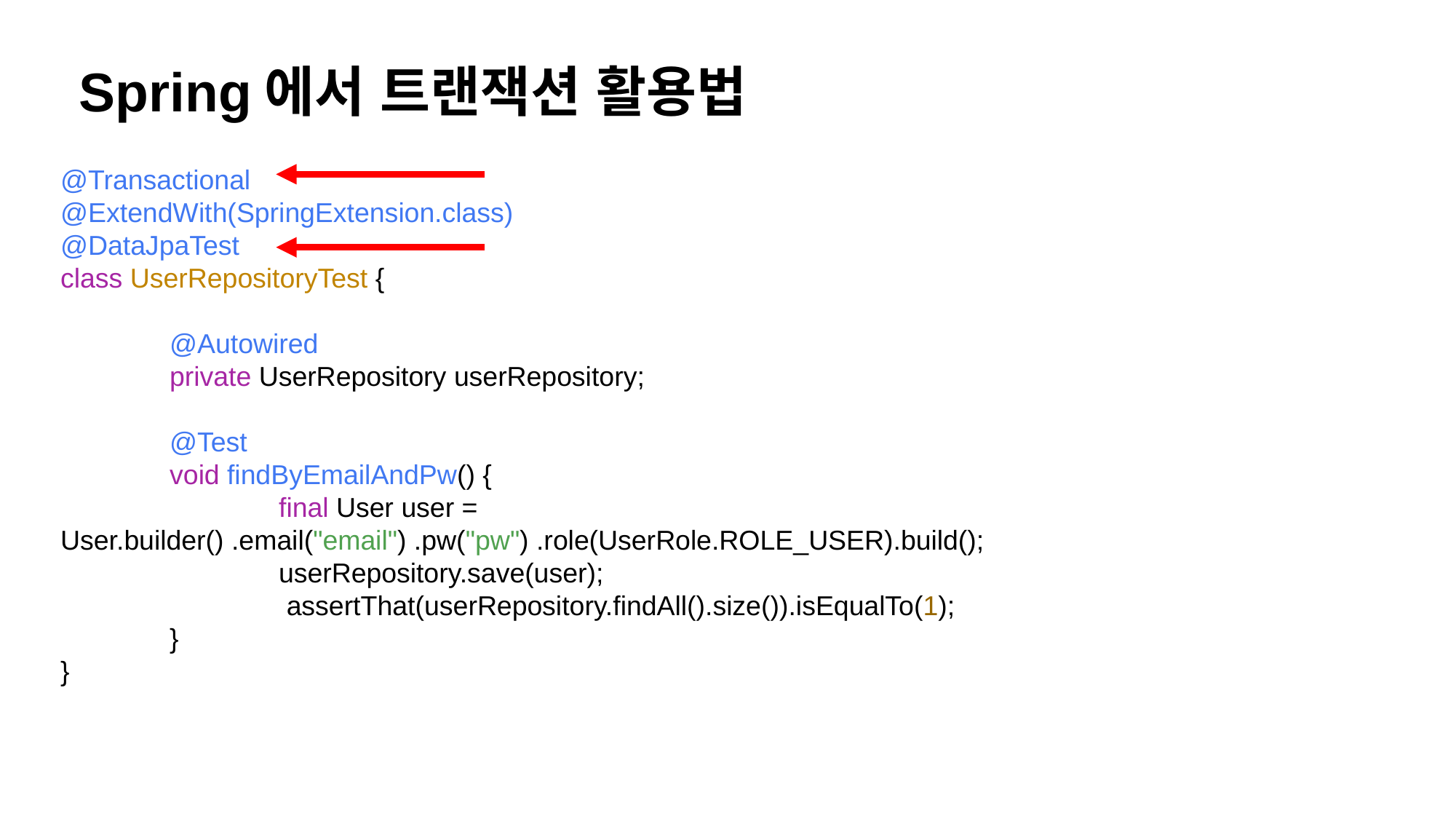

Spring에서 트랜잭션 활용법
@Transactional
@ExtendWith(SpringExtension.class)
@DataJpaTest
class UserRepositoryTest {

	@Autowired
	private UserRepository userRepository;

	@Test
	void findByEmailAndPw() {
		final User user = User.builder() .email("email") .pw("pw") .role(UserRole.ROLE_USER).build();
		userRepository.save(user);
		 assertThat(userRepository.findAll().size()).isEqualTo(1);
 	}
}